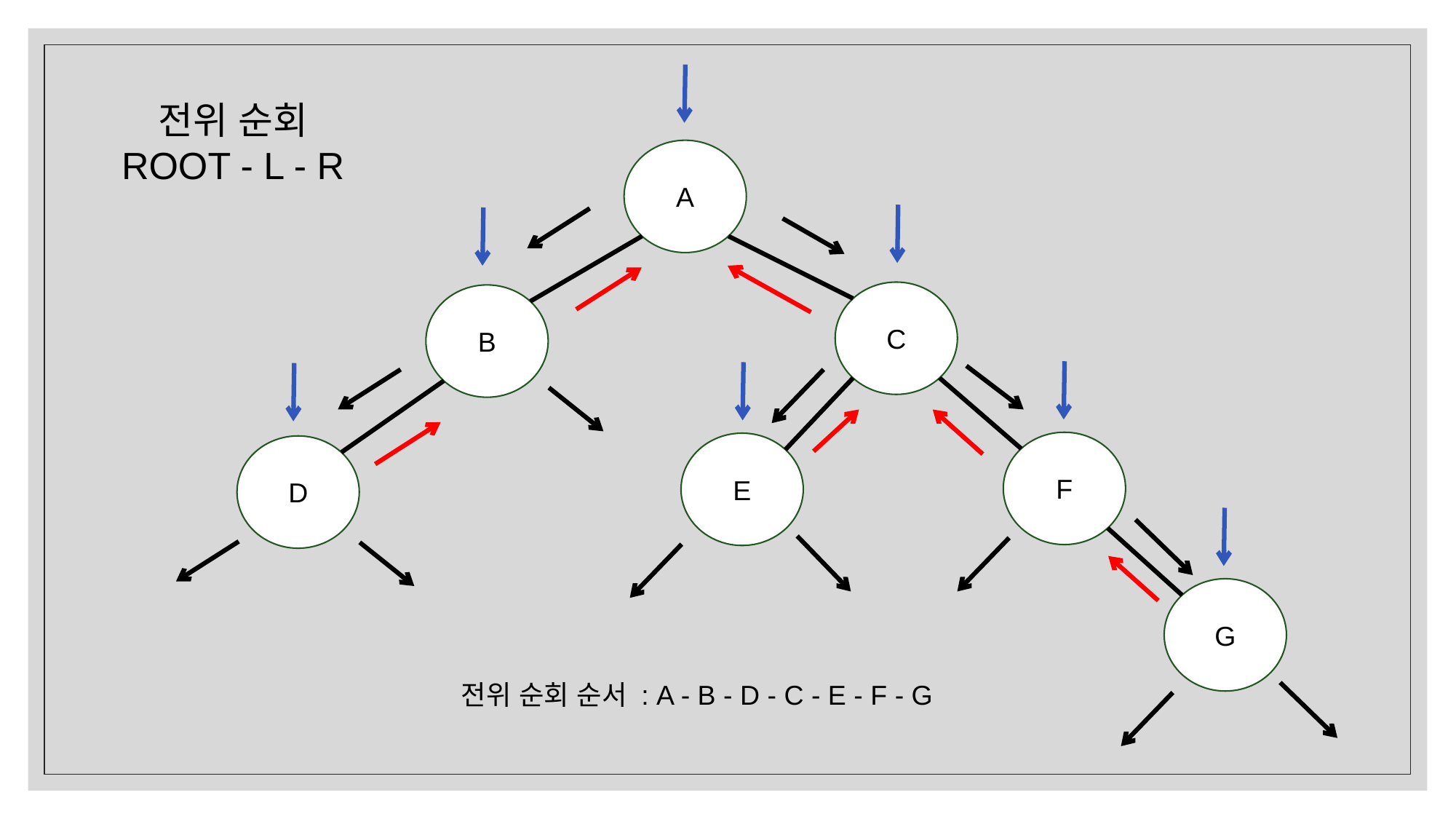

전위 순회
ROOT - L - R
A
C
B
F
E
D
G
전위 순회 순서 : A - B - D - C - E - F - G